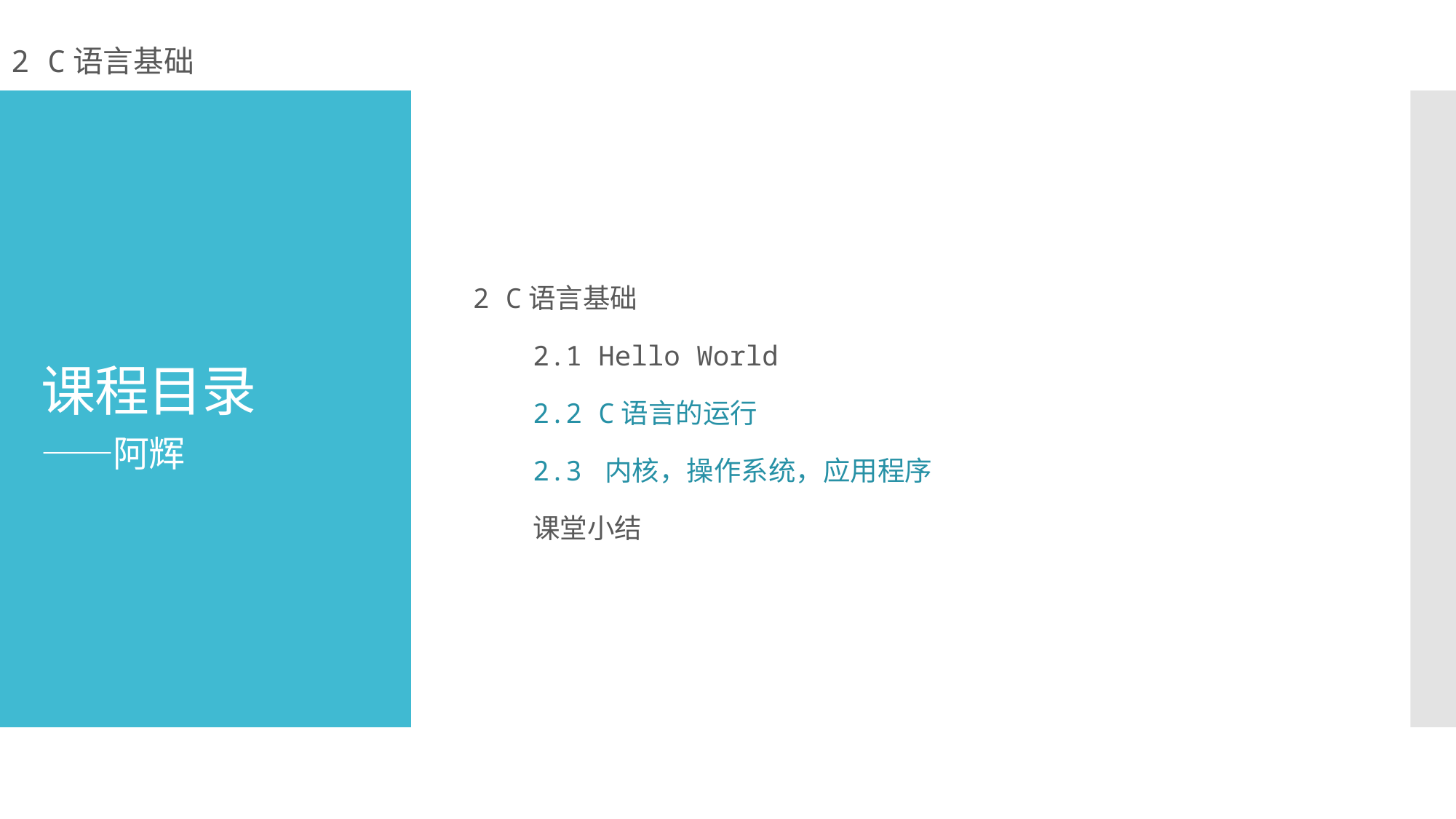

2 C语言基础
2 C语言基础
2.1 Hello World
2.2 C语言的运行
2.3 内核，操作系统，应用程序
课堂小结
# 课程目录 ——阿辉